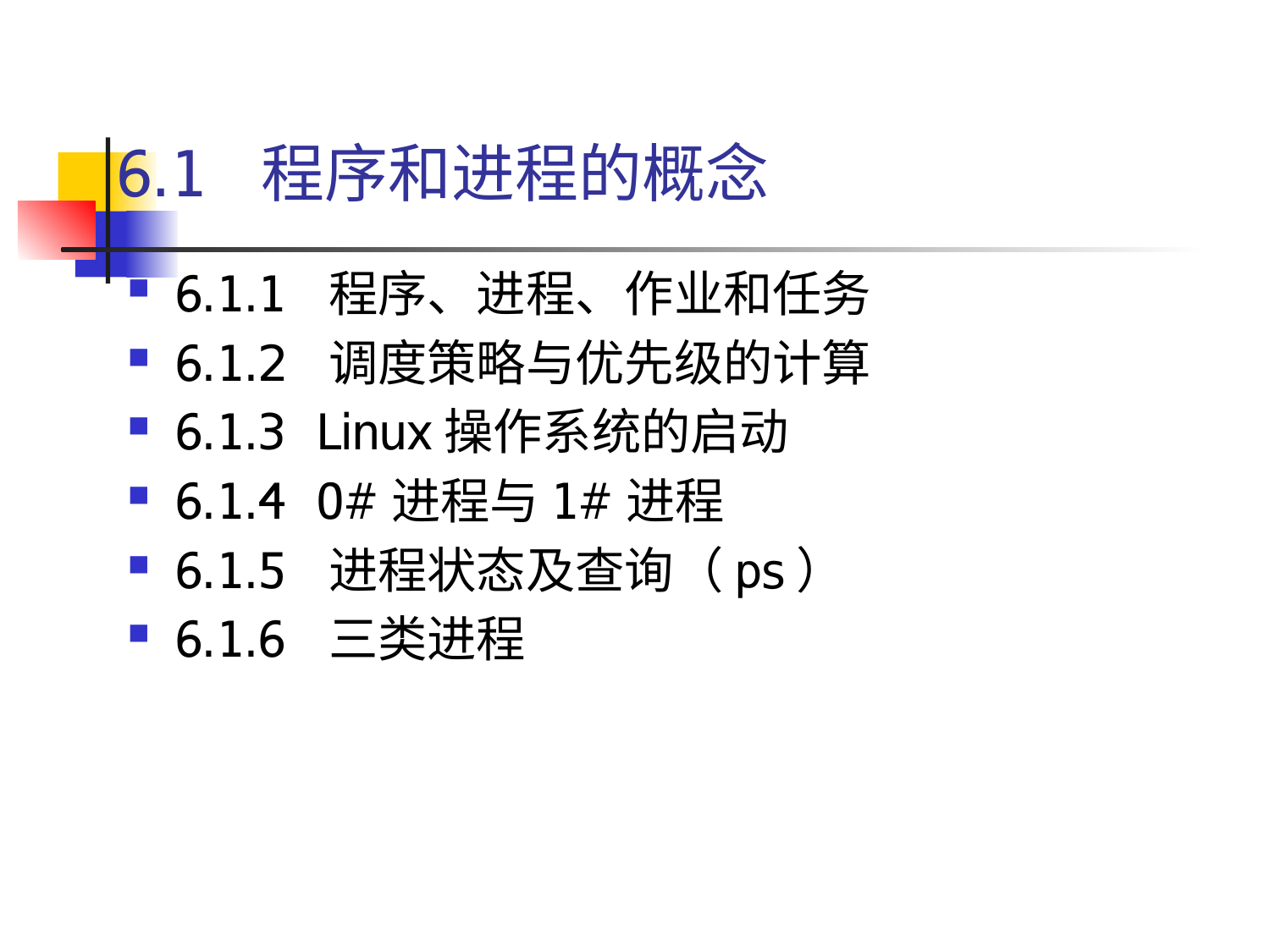

# 6.1  程序和进程的概念
6.1.1  程序、进程、作业和任务
6.1.2  调度策略与优先级的计算
6.1.3  Linux操作系统的启动
6.1.4  0#进程与1#进程
6.1.5  进程状态及查询（ps）
6.1.6  三类进程